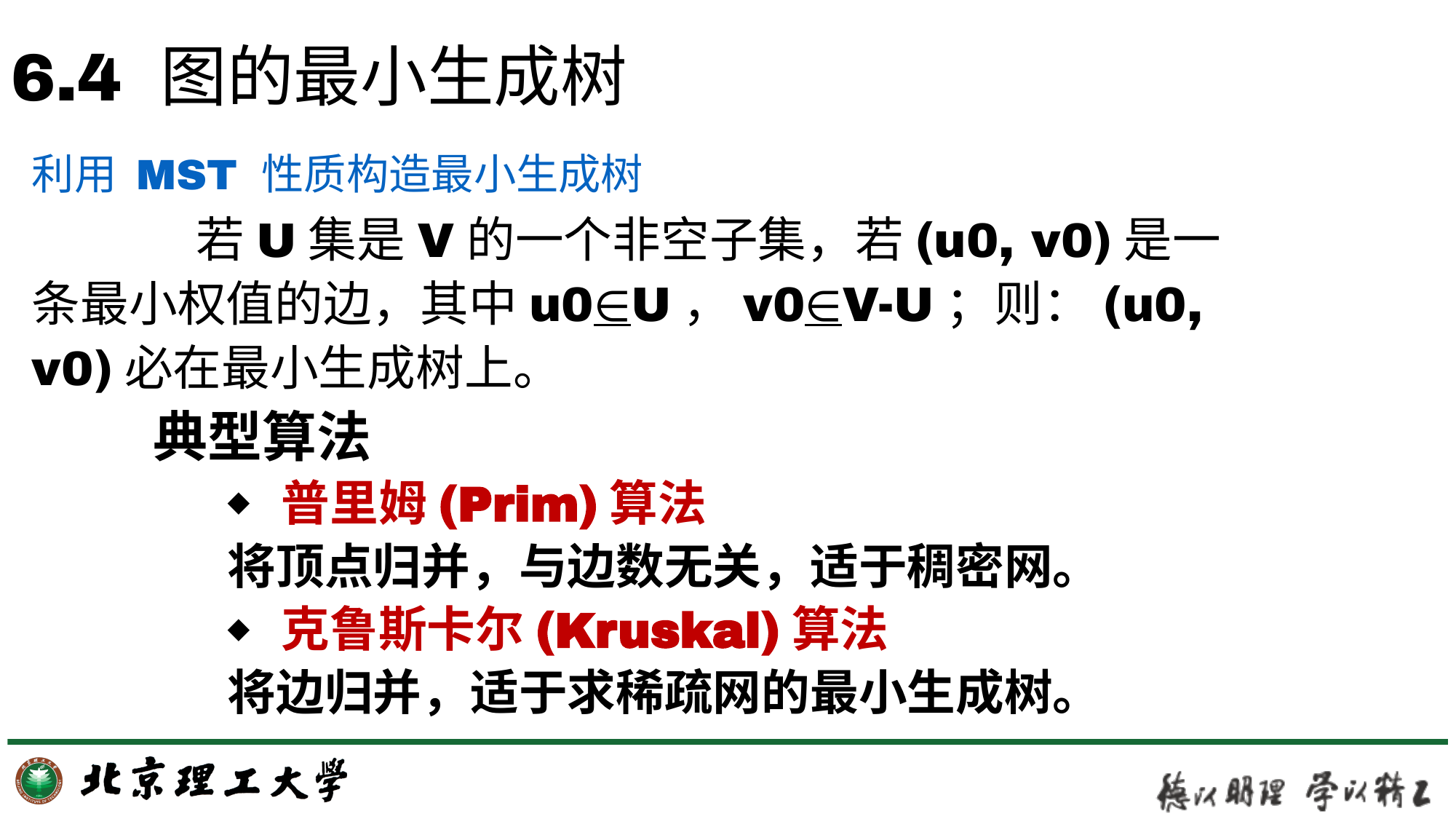

6.4 图的最小生成树
利用 MST 性质构造最小生成树
	    若U集是V的一个非空子集，若(u0, v0)是一条最小权值的边，其中u0∈U，v0∈V-U；则：(u0, v0)必在最小生成树上。
典型算法
普里姆(Prim)算法
将顶点归并，与边数无关，适于稠密网。
克鲁斯卡尔(Kruskal)算法
将边归并，适于求稀疏网的最小生成树。